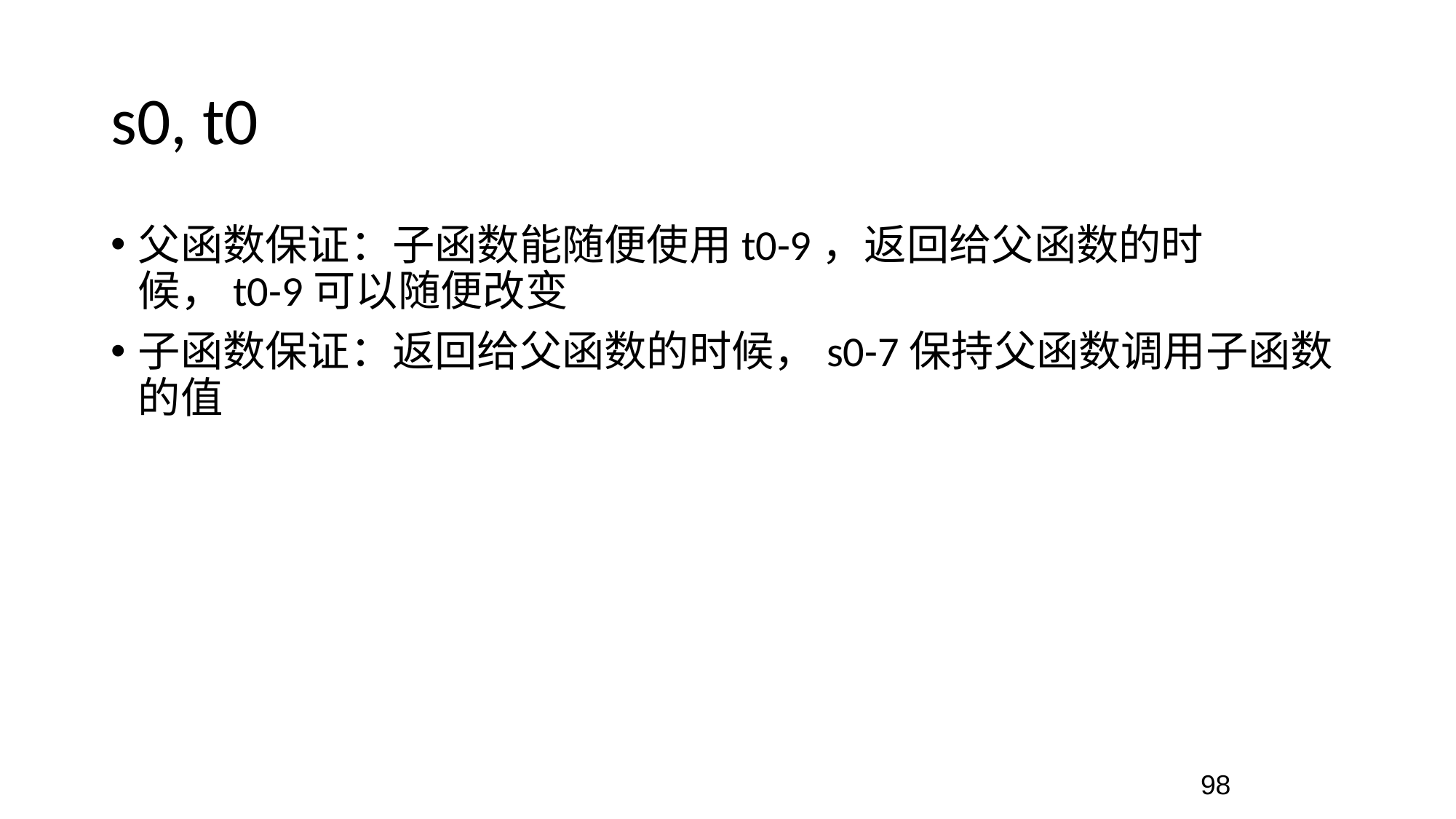

s0, t0
父函数保证：子函数能随便使用t0-9，返回给父函数的时候，t0-9可以随便改变
子函数保证：返回给父函数的时候，s0-7保持父函数调用子函数的值
98